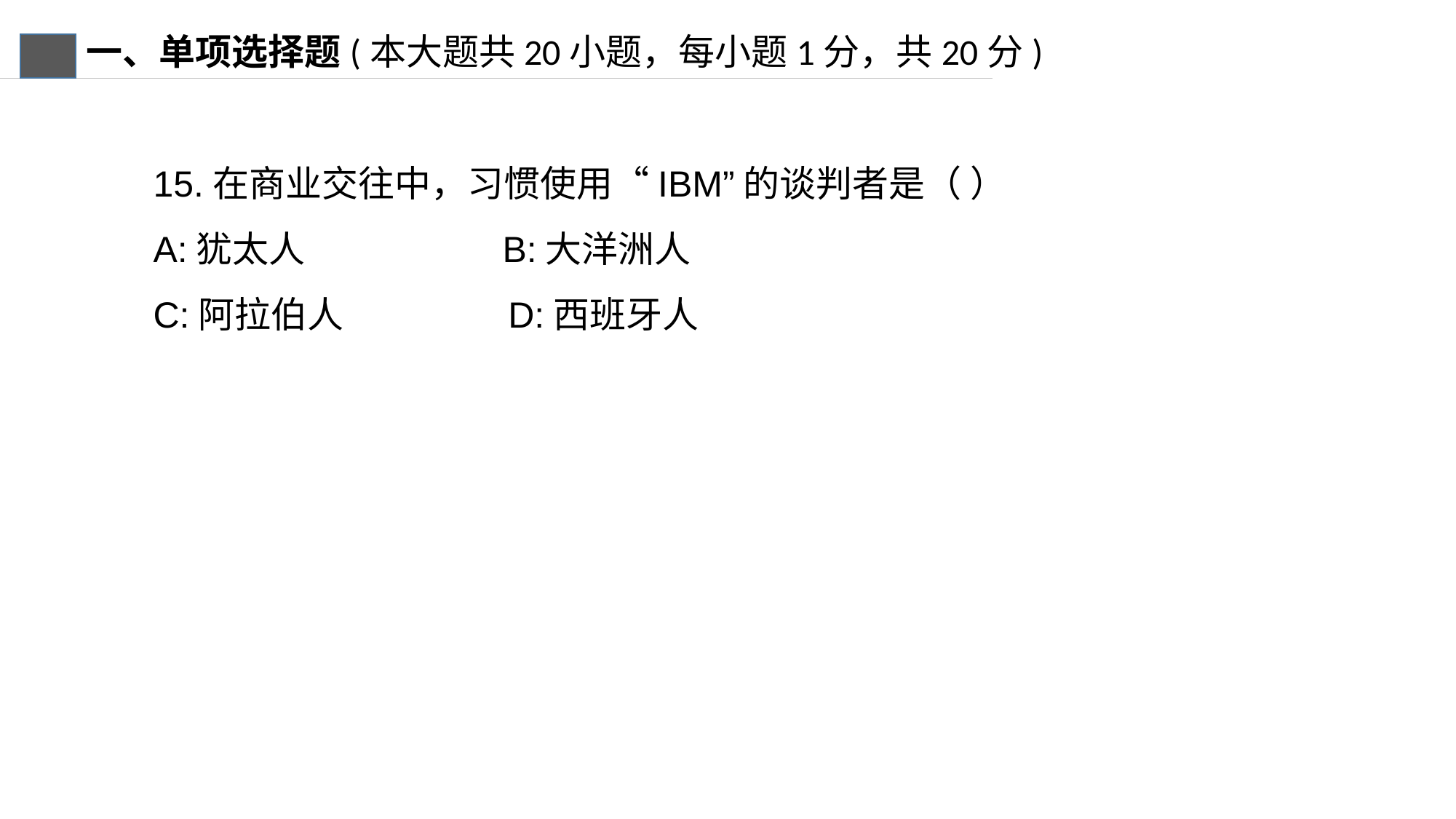

一、单项选择题(本大题共20小题，每小题1分，共20分)

15.在商业交往中，习惯使用“IBM”的谈判者是（ ）
A:犹太人                       B:大洋洲人
C:阿拉伯人                   D:西班牙人